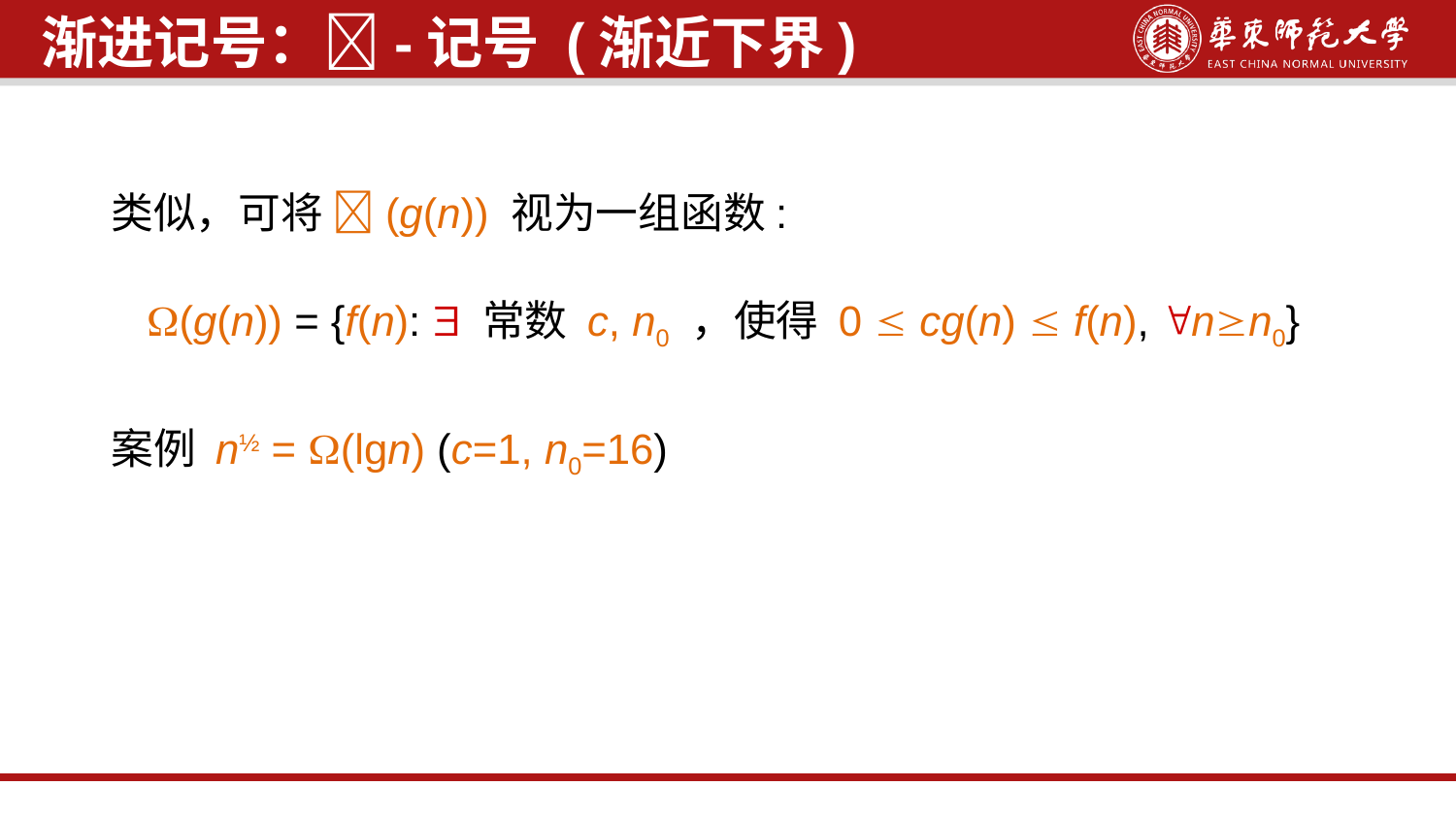

渐进记号：Ω-记号 (渐近下界)
类似，可将 Ω(g(n)) 视为一组函数:

   Ω(g(n)) = {f(n): ∃ 常数 c, n0 ，使得 0 ≤ cg(n) ≤ f(n), ∀n≥n0}

案例 n½ = Ω(lgn) (c=1, n0=16)